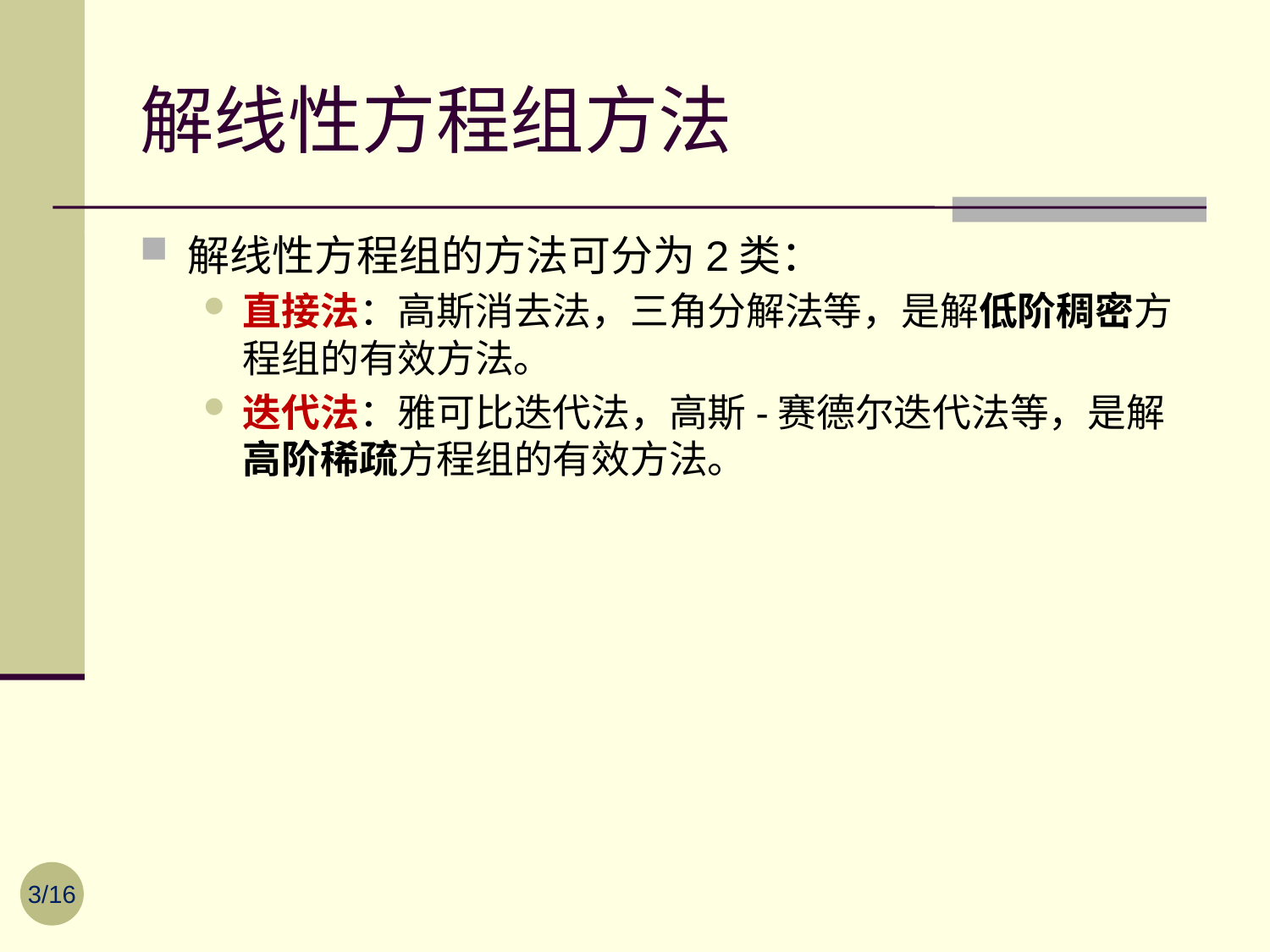

# 解线性方程组方法
解线性方程组的方法可分为2类：
直接法：高斯消去法，三角分解法等，是解低阶稠密方程组的有效方法。
迭代法：雅可比迭代法，高斯-赛德尔迭代法等，是解高阶稀疏方程组的有效方法。